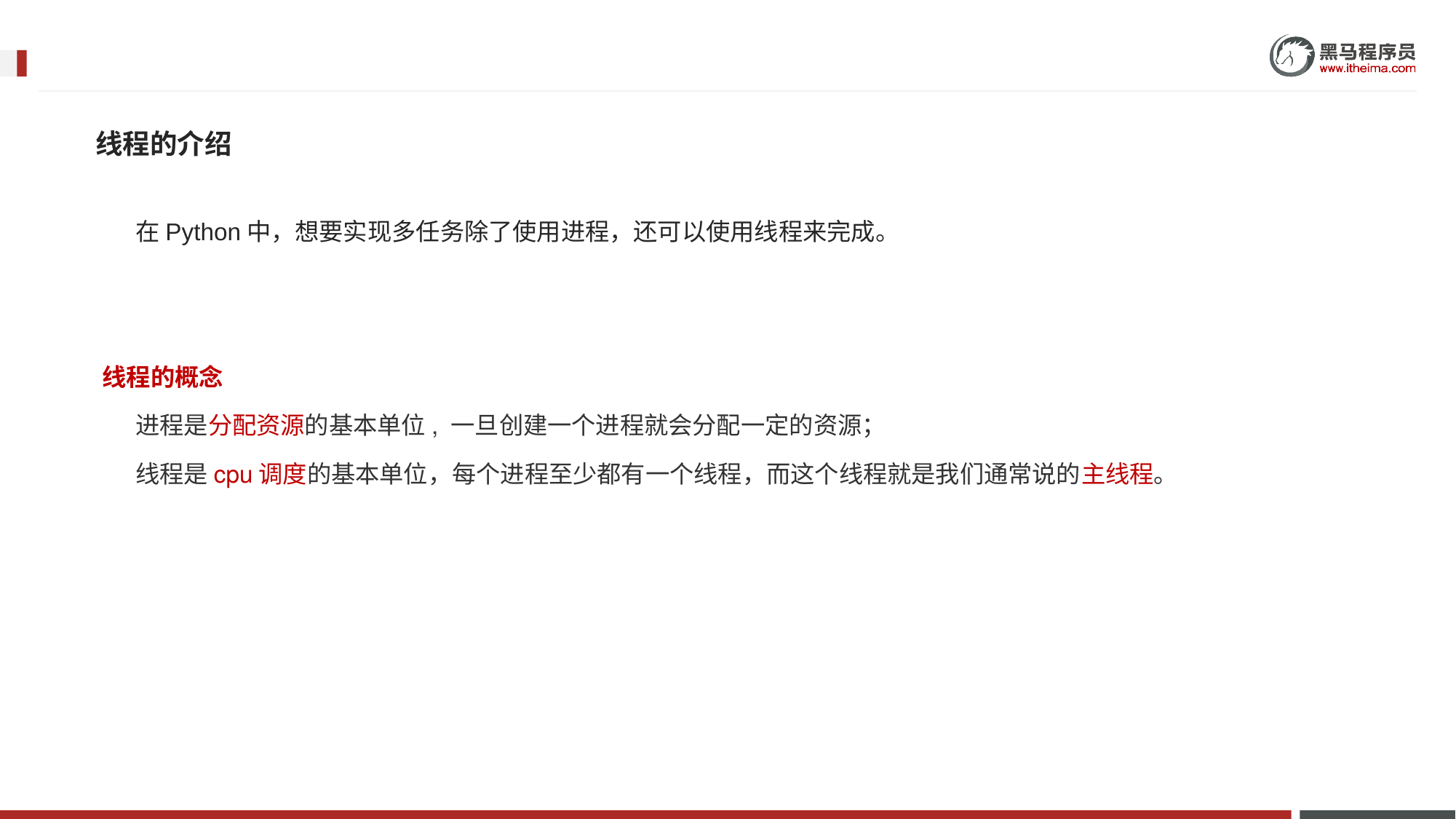

线程的介绍
     在Python中，想要实现多任务除了使用进程，还可以使用线程来完成。

线程的概念
     进程是分配资源的基本单位, 一旦创建一个进程就会分配一定的资源；
     线程是cpu调度的基本单位，每个进程至少都有一个线程，而这个线程就是我们通常说的主线程。